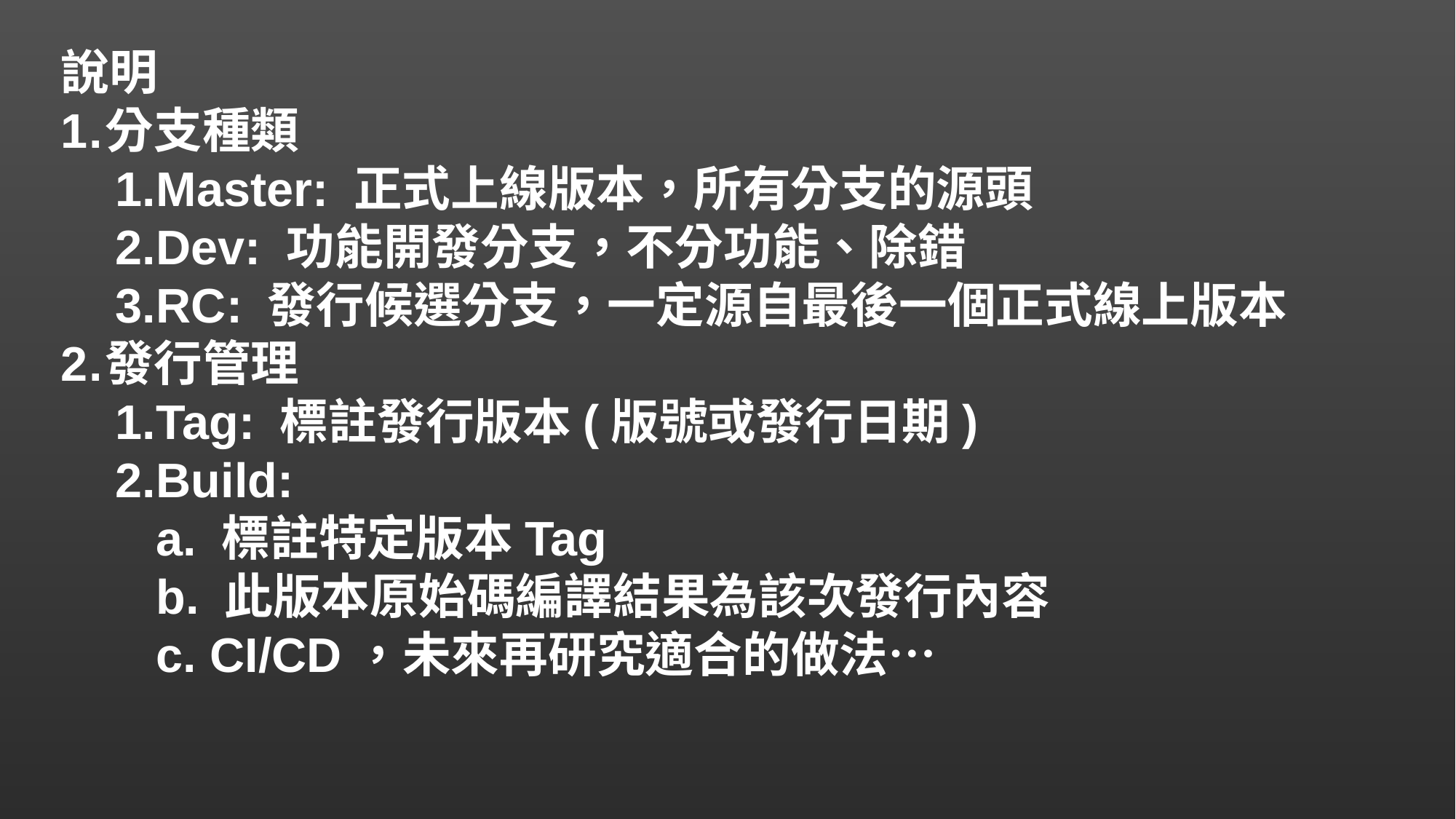

說明
分支種類
Master: 正式上線版本，所有分支的源頭
Dev: 功能開發分支，不分功能、除錯
RC: 發行候選分支，一定源自最後一個正式線上版本
發行管理
Tag: 標註發行版本(版號或發行日期)
Build:
a. 標註特定版本Tag
b. 此版本原始碼編譯結果為該次發行內容
c. CI/CD，未來再研究適合的做法…